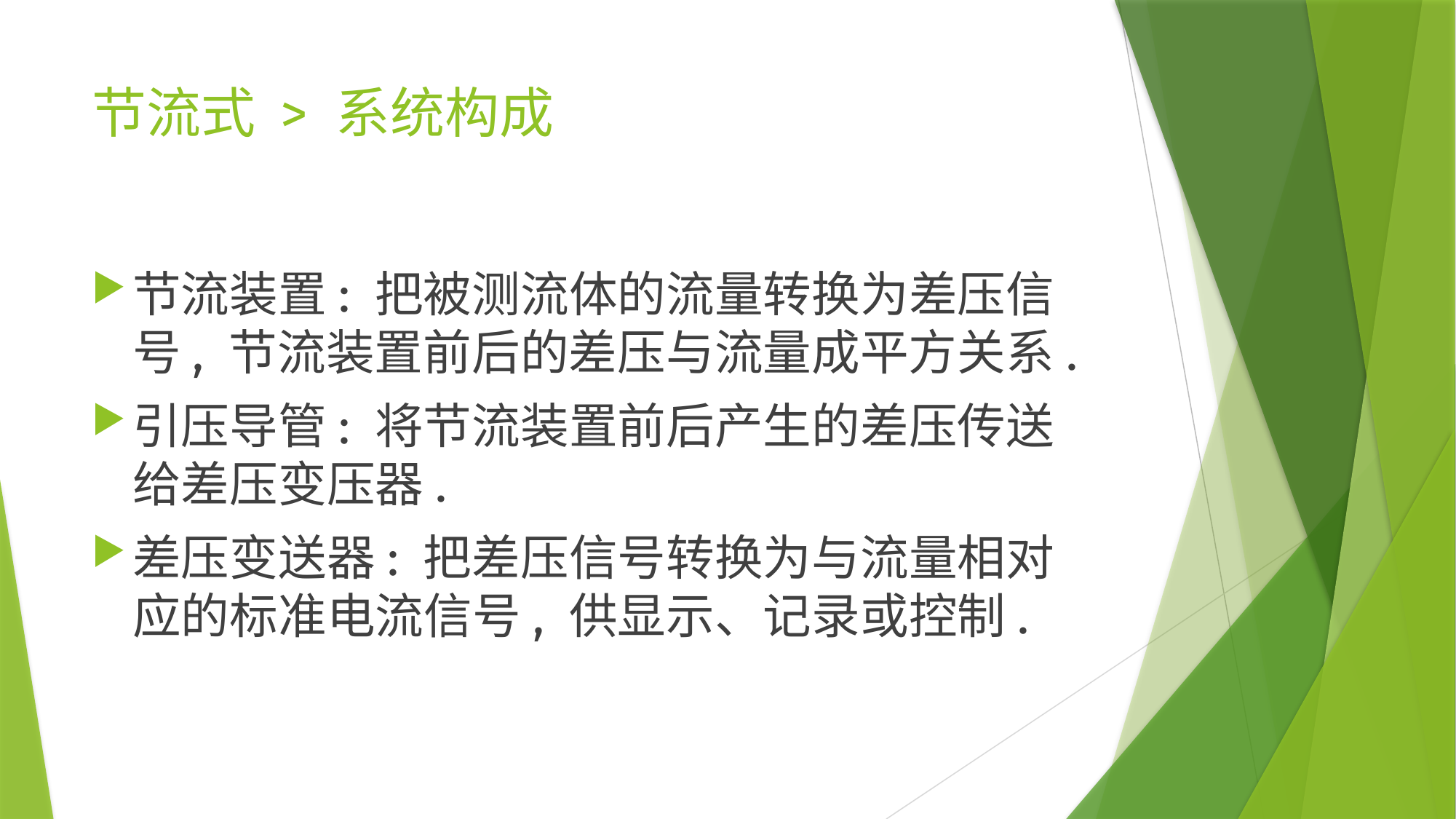

# 节流式 > 系统构成
节流装置: 把被测流体的流量转换为差压信号, 节流装置前后的差压与流量成平方关系.
引压导管: 将节流装置前后产生的差压传送给差压变压器.
差压变送器: 把差压信号转换为与流量相对应的标准电流信号, 供显示、记录或控制.